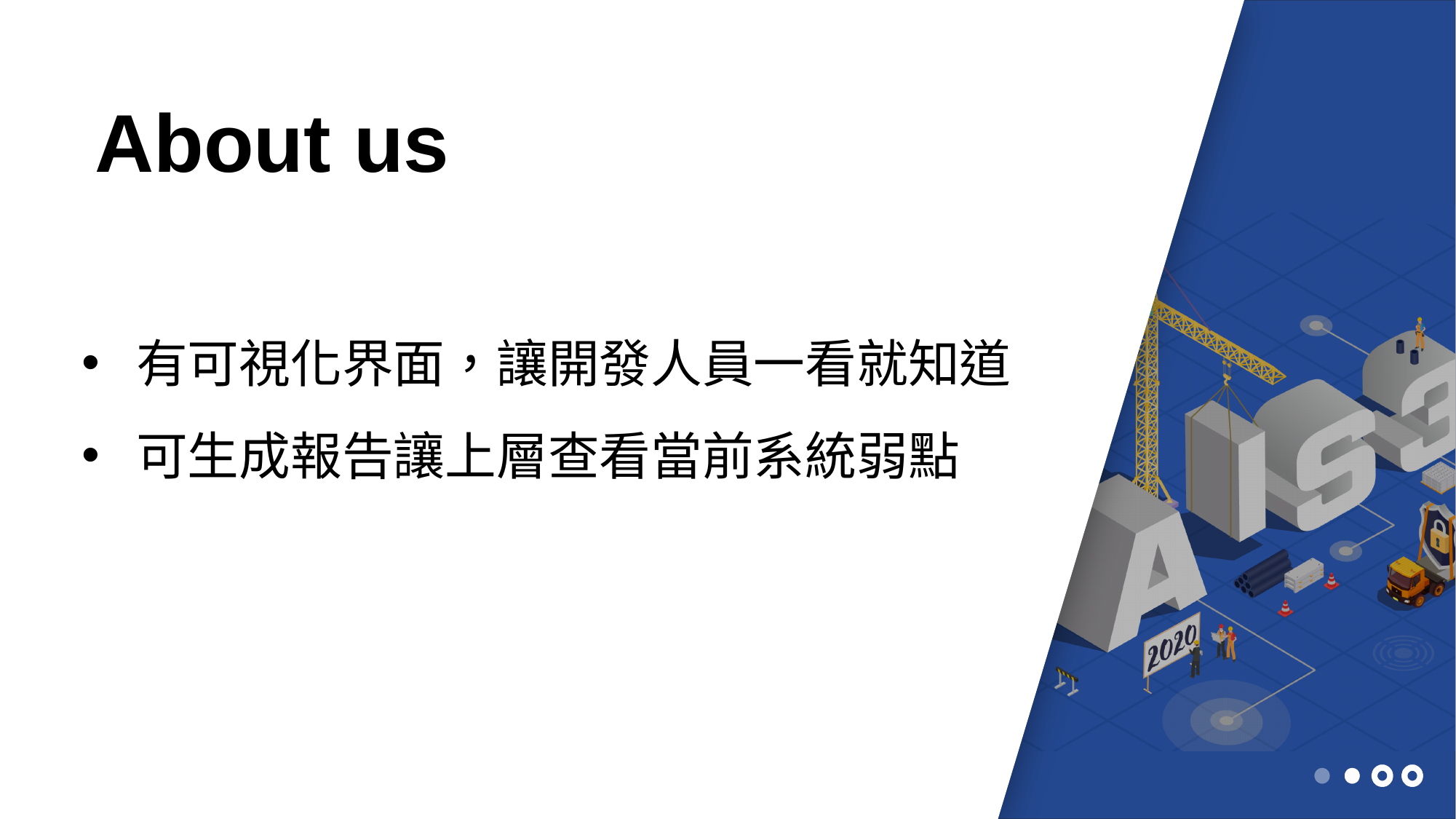

About us
有可視化界面，讓開發人員一看就知道
可生成報告讓上層查看當前系統弱點